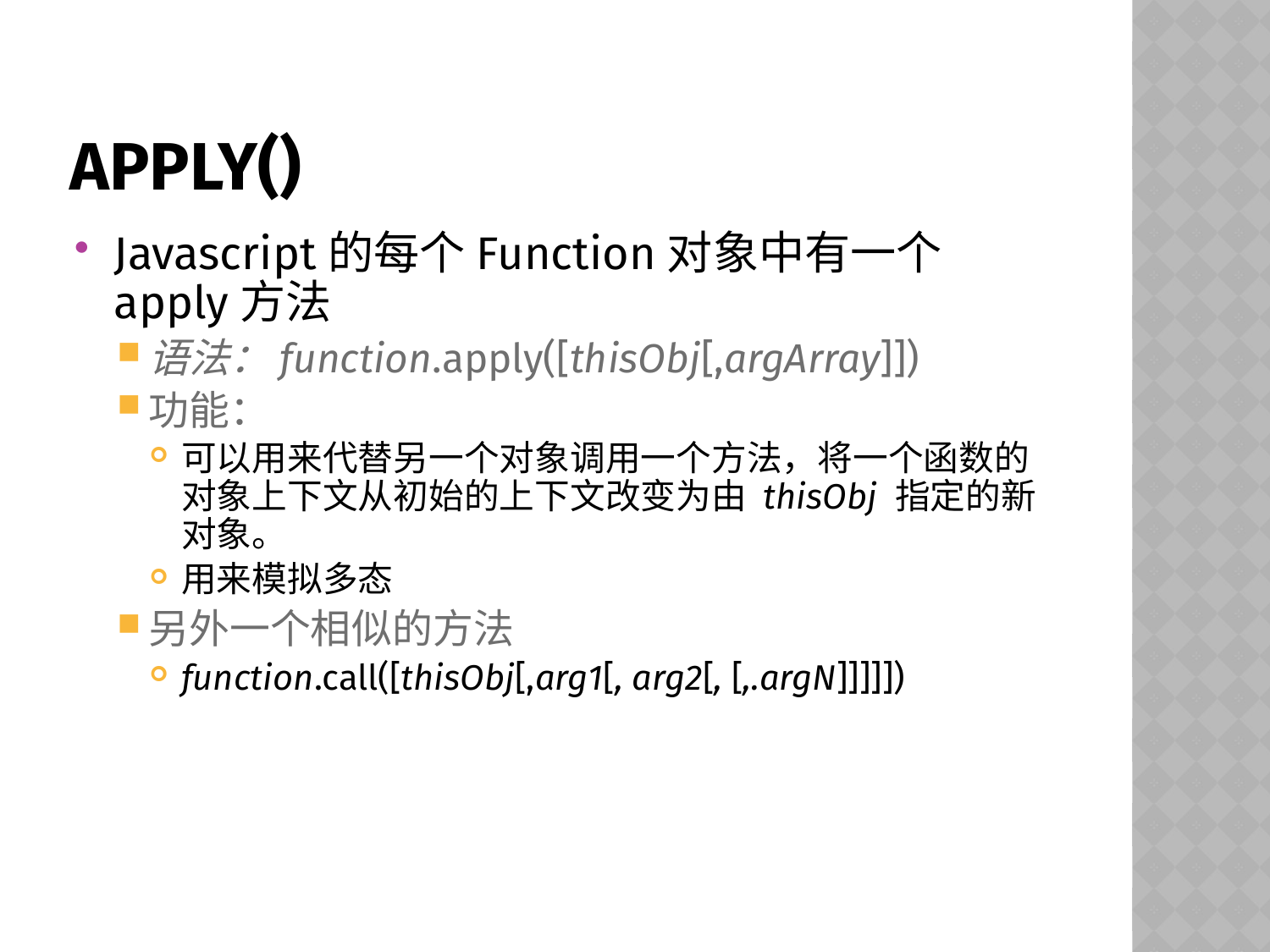

# apply()
Javascript的每个Function对象中有一个apply方法
语法：function.apply([thisObj[,argArray]])
功能：
可以用来代替另一个对象调用一个方法，将一个函数的对象上下文从初始的上下文改变为由 thisObj 指定的新对象。
用来模拟多态
另外一个相似的方法
function.call([thisObj[,arg1[, arg2[, [,.argN]]]]])